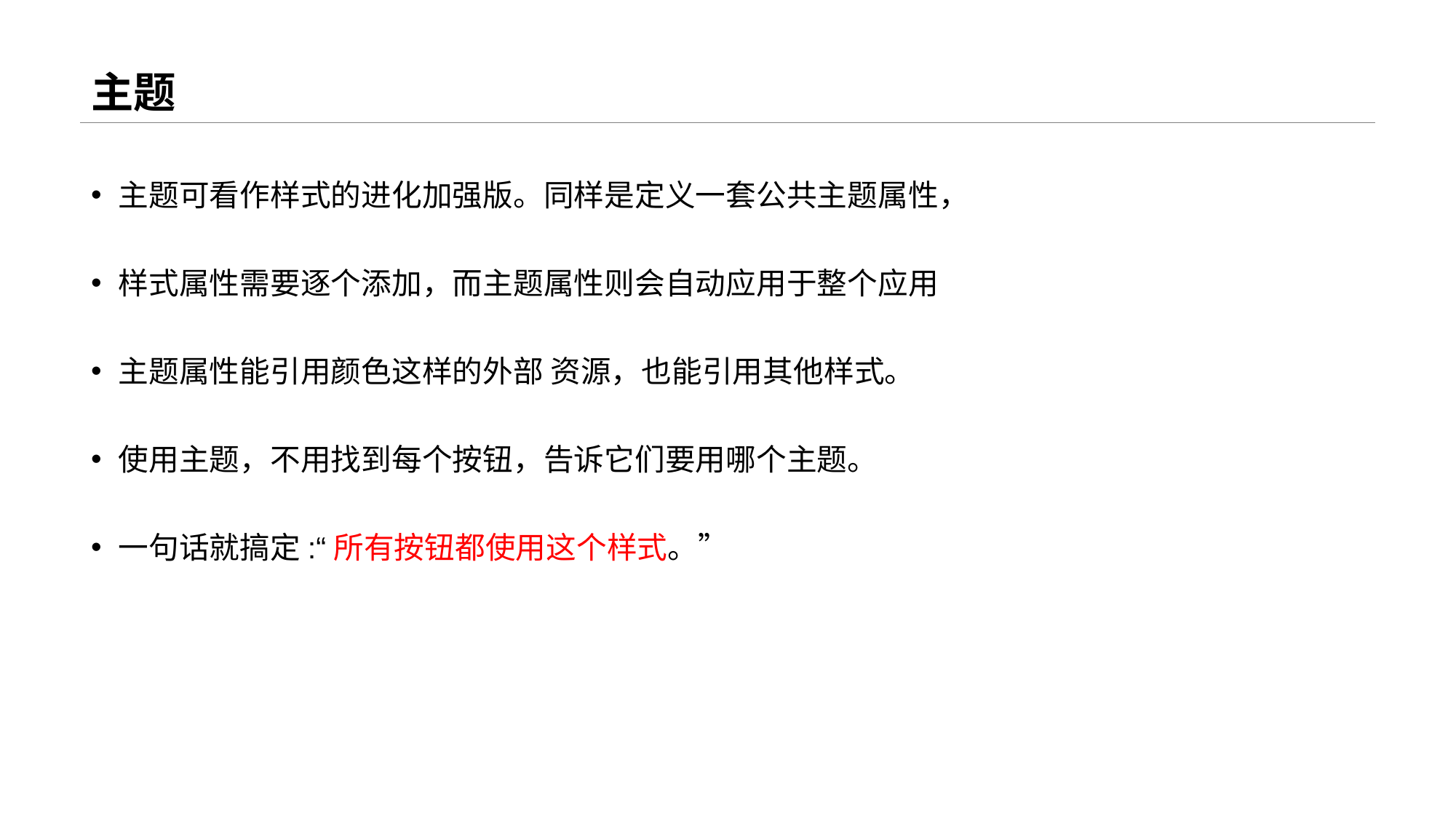

# 主题
主题可看作样式的进化加强版。同样是定义一套公共主题属性，
样式属性需要逐个添加，而主题属性则会自动应用于整个应用
主题属性能引用颜色这样的外部 资源，也能引用其他样式。
使用主题，不用找到每个按钮，告诉它们要用哪个主题。
一句话就搞定:“所有按钮都使用这个样式。”